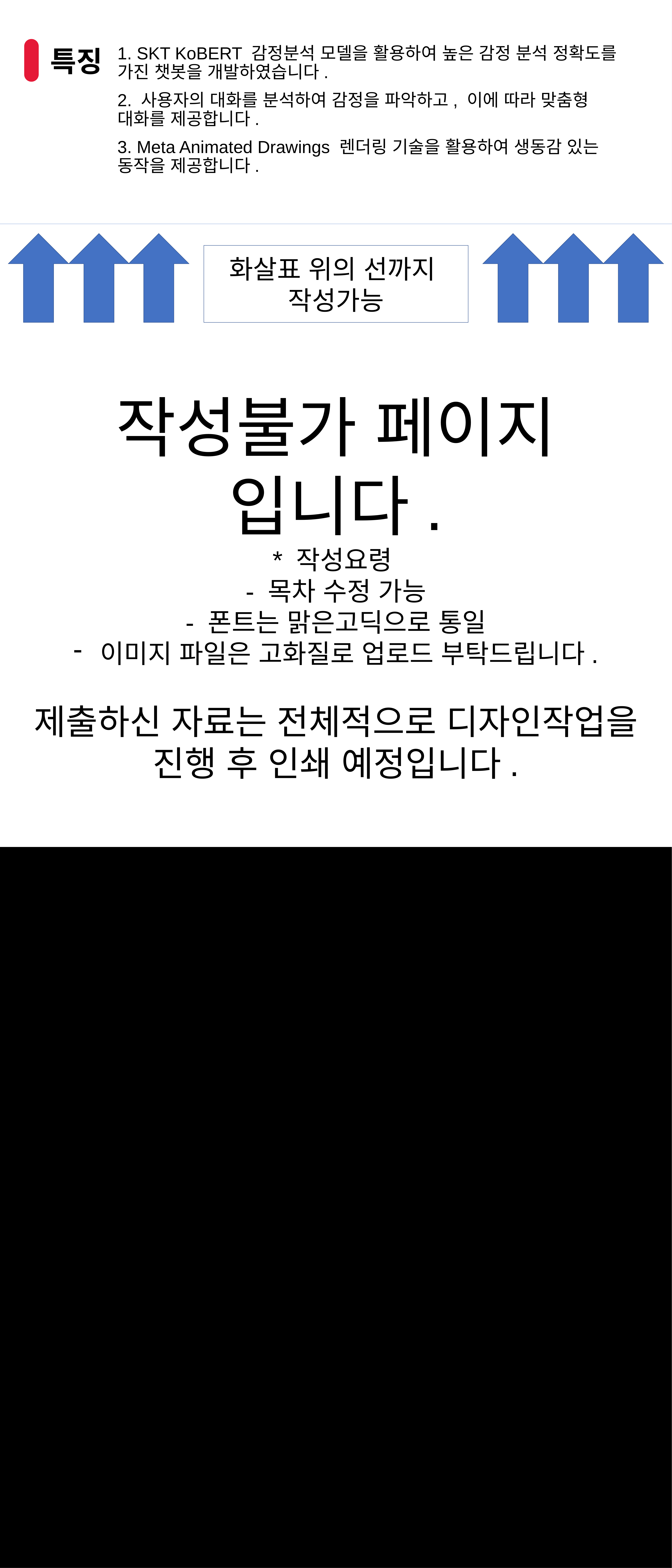

특징
1. SKT KoBERT 감정분석 모델을 활용하여 높은 감정 분석 정확도를 가진 챗봇을 개발하였습니다.
2. 사용자의 대화를 분석하여 감정을 파악하고, 이에 따라 맞춤형 대화를 제공합니다.
3. Meta Animated Drawings 렌더링 기술을 활용하여 생동감 있는 동작을 제공합니다.